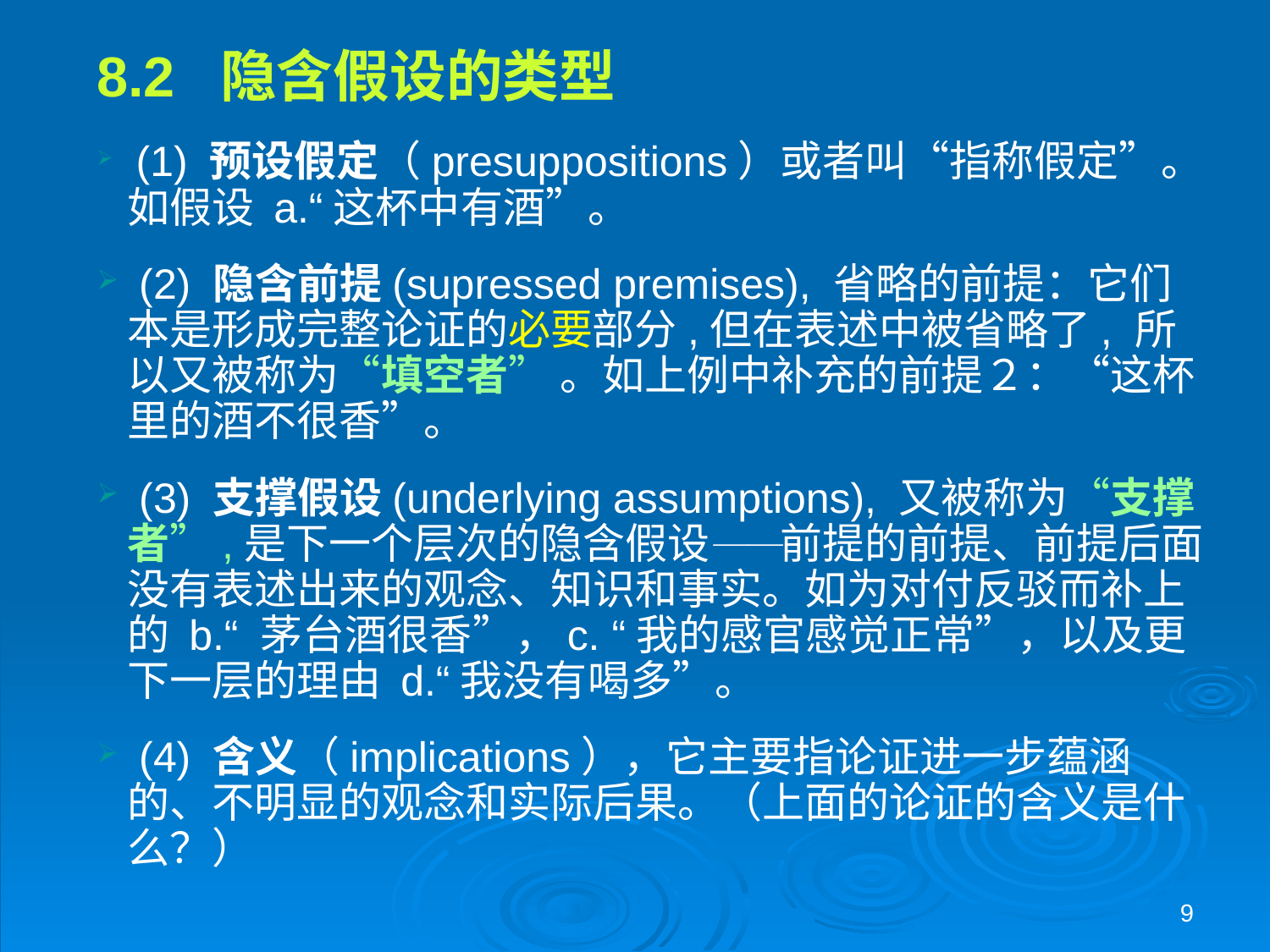

8.2  隐含假设的类型

 (1) 预设假定（presuppositions）或者叫“指称假定”。如假设 a.“这杯中有酒”。

 (2) 隐含前提(supressed premises), 省略的前提：它们本是形成完整论证的必要部分,但在表述中被省略了, 所以又被称为“填空者” 。如上例中补充的前提２：“这杯里的酒不很香”。

 (3) 支撑假设(underlying assumptions), 又被称为“支撑者”,是下一个层次的隐含假设──前提的前提、前提后面没有表述出来的观念、知识和事实。如为对付反驳而补上的 b.“ 茅台酒很香”，c. “我的感官感觉正常”，以及更下一层的理由 d.“我没有喝多”。

 (4) 含义（implications），它主要指论证进一步蕴涵的、不明显的观念和实际后果。（上面的论证的含义是什么？）
9